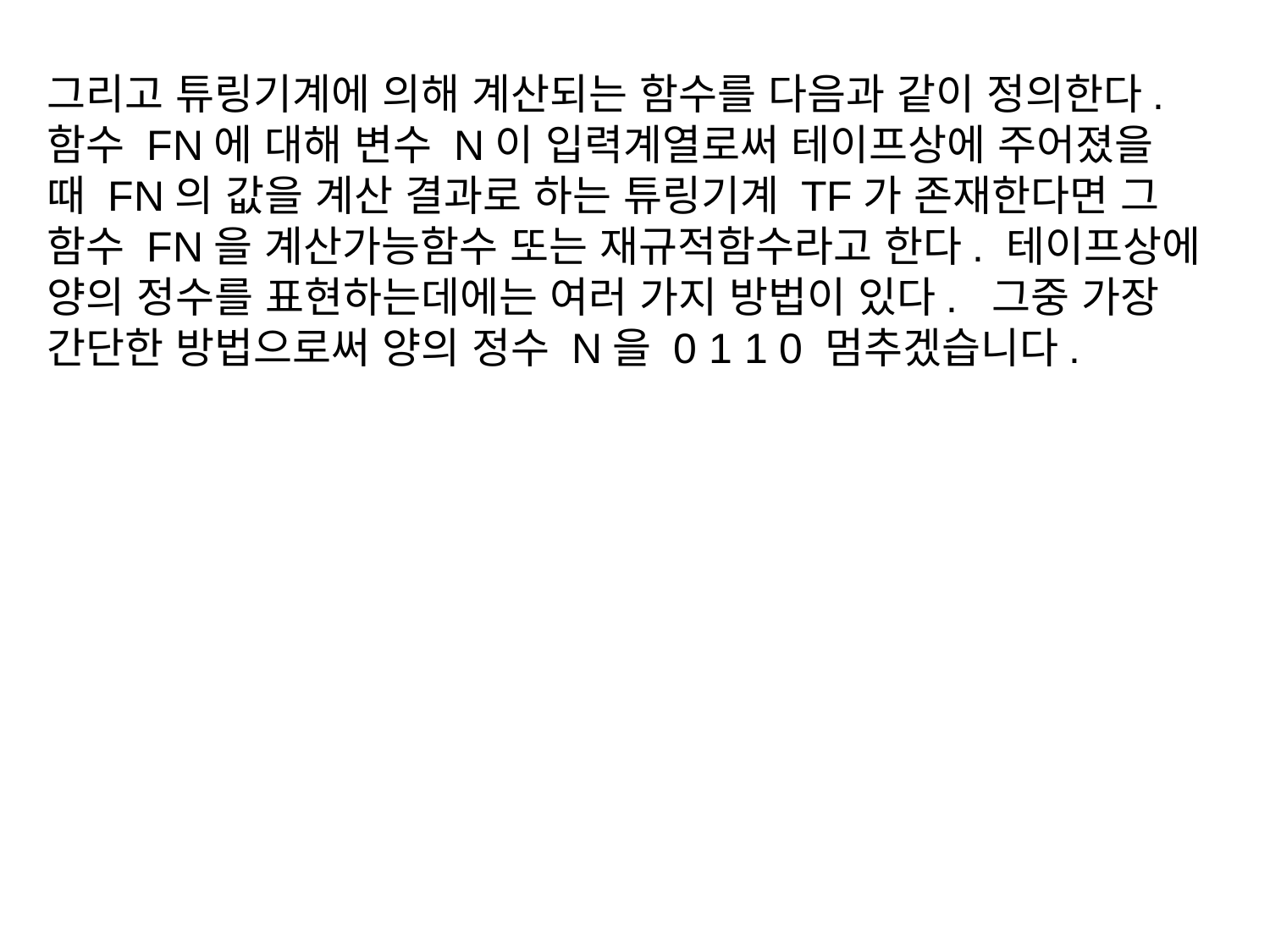

그리고 튜링기계에 의해 계산되는 함수를 다음과 같이 정의한다. 함수 FN에 대해 변수 N이 입력계열로써 테이프상에 주어졌을 때 FN의 값을 계산 결과로 하는 튜링기계 TF가 존재한다면 그 함수 FN을 계산가능함수 또는 재규적함수라고 한다. 테이프상에 양의 정수를 표현하는데에는 여러 가지 방법이 있다.  그중 가장 간단한 방법으로써 양의 정수 N을 0 1 1 0 멈추겠습니다.